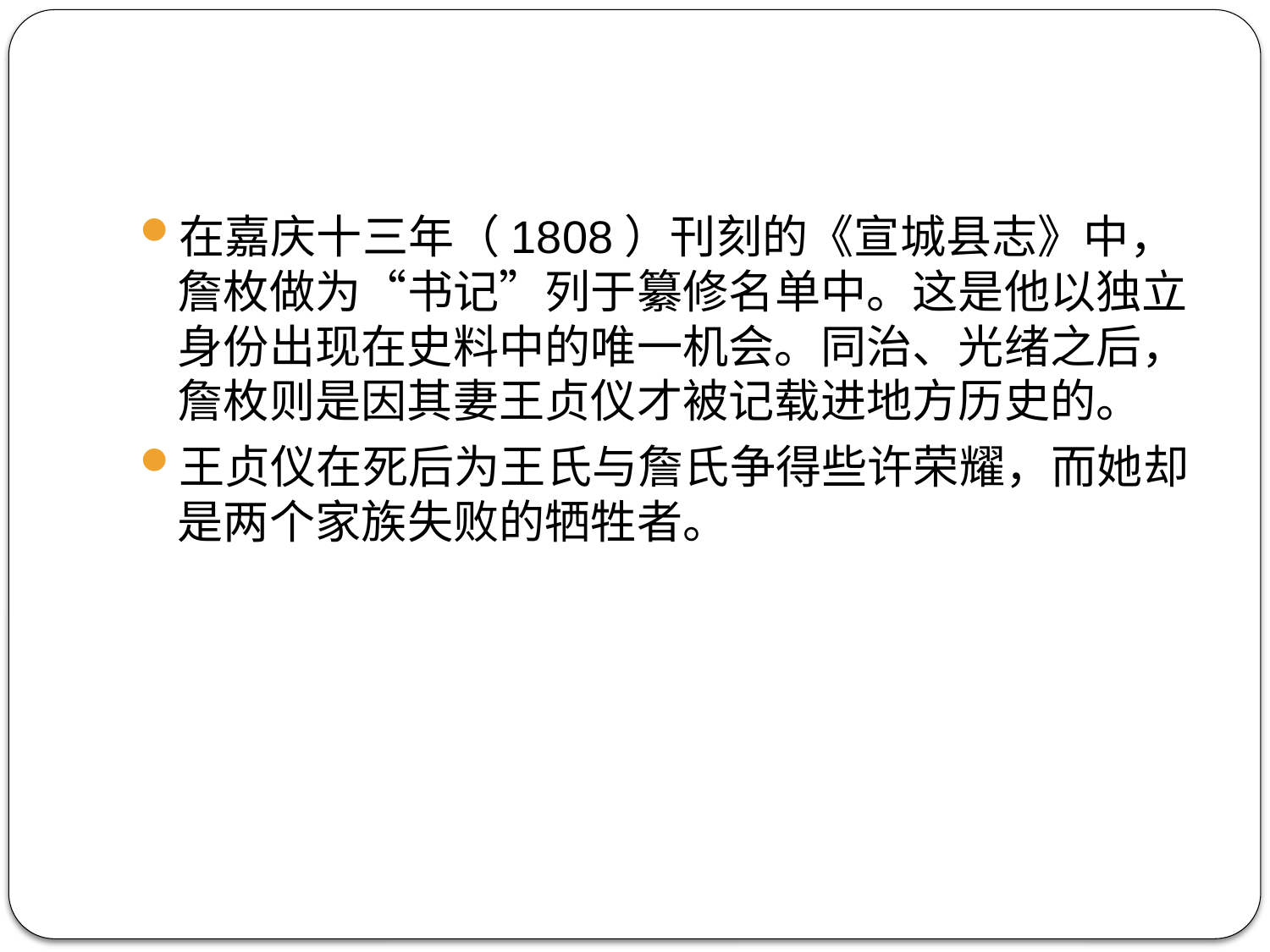

#
在嘉庆十三年（1808）刊刻的《宣城县志》中，詹枚做为“书记”列于纂修名单中。这是他以独立身份出现在史料中的唯一机会。同治、光绪之后，詹枚则是因其妻王贞仪才被记载进地方历史的。
王贞仪在死后为王氏与詹氏争得些许荣耀，而她却是两个家族失败的牺牲者。